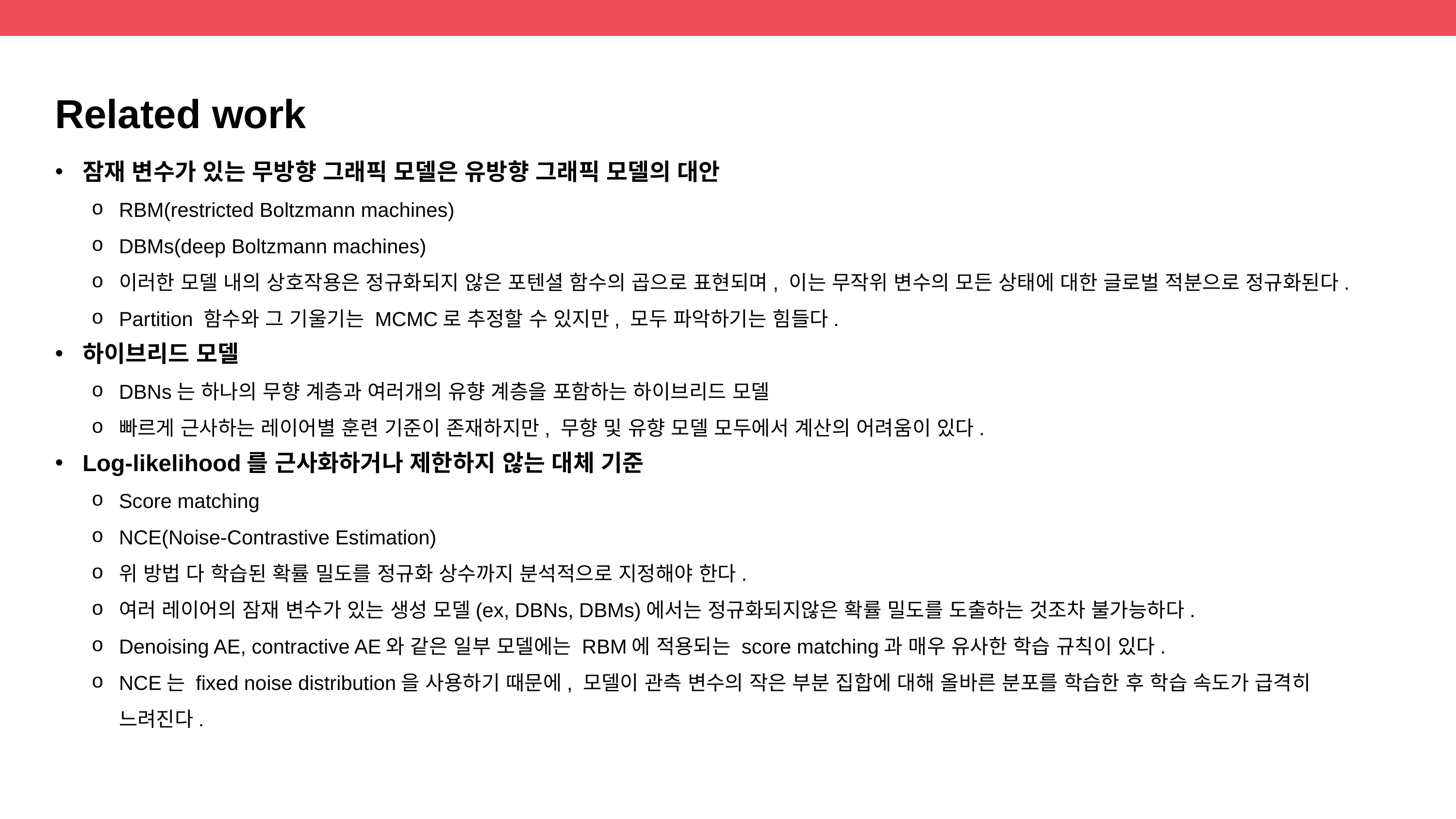

Related work
잠재 변수가 있는 무방향 그래픽 모델은 유방향 그래픽 모델의 대안
RBM(restricted Boltzmann machines)
DBMs(deep Boltzmann machines)
이러한 모델 내의 상호작용은 정규화되지 않은 포텐셜 함수의 곱으로 표현되며, 이는 무작위 변수의 모든 상태에 대한 글로벌 적분으로 정규화된다.
Partition 함수와 그 기울기는 MCMC로 추정할 수 있지만, 모두 파악하기는 힘들다.
하이브리드 모델
DBNs는 하나의 무향 계층과 여러개의 유향 계층을 포함하는 하이브리드 모델
빠르게 근사하는 레이어별 훈련 기준이 존재하지만, 무향 및 유향 모델 모두에서 계산의 어려움이 있다.
Log-likelihood를 근사화하거나 제한하지 않는 대체 기준
Score matching
NCE(Noise-Contrastive Estimation)
위 방법 다 학습된 확률 밀도를 정규화 상수까지 분석적으로 지정해야 한다.
여러 레이어의 잠재 변수가 있는 생성 모델(ex, DBNs, DBMs)에서는 정규화되지않은 확률 밀도를 도출하는 것조차 불가능하다.
Denoising AE, contractive AE와 같은 일부 모델에는 RBM에 적용되는 score matching과 매우 유사한 학습 규칙이 있다.
NCE는 fixed noise distribution을 사용하기 때문에, 모델이 관측 변수의 작은 부분 집합에 대해 올바른 분포를 학습한 후 학습 속도가 급격히 느려진다.